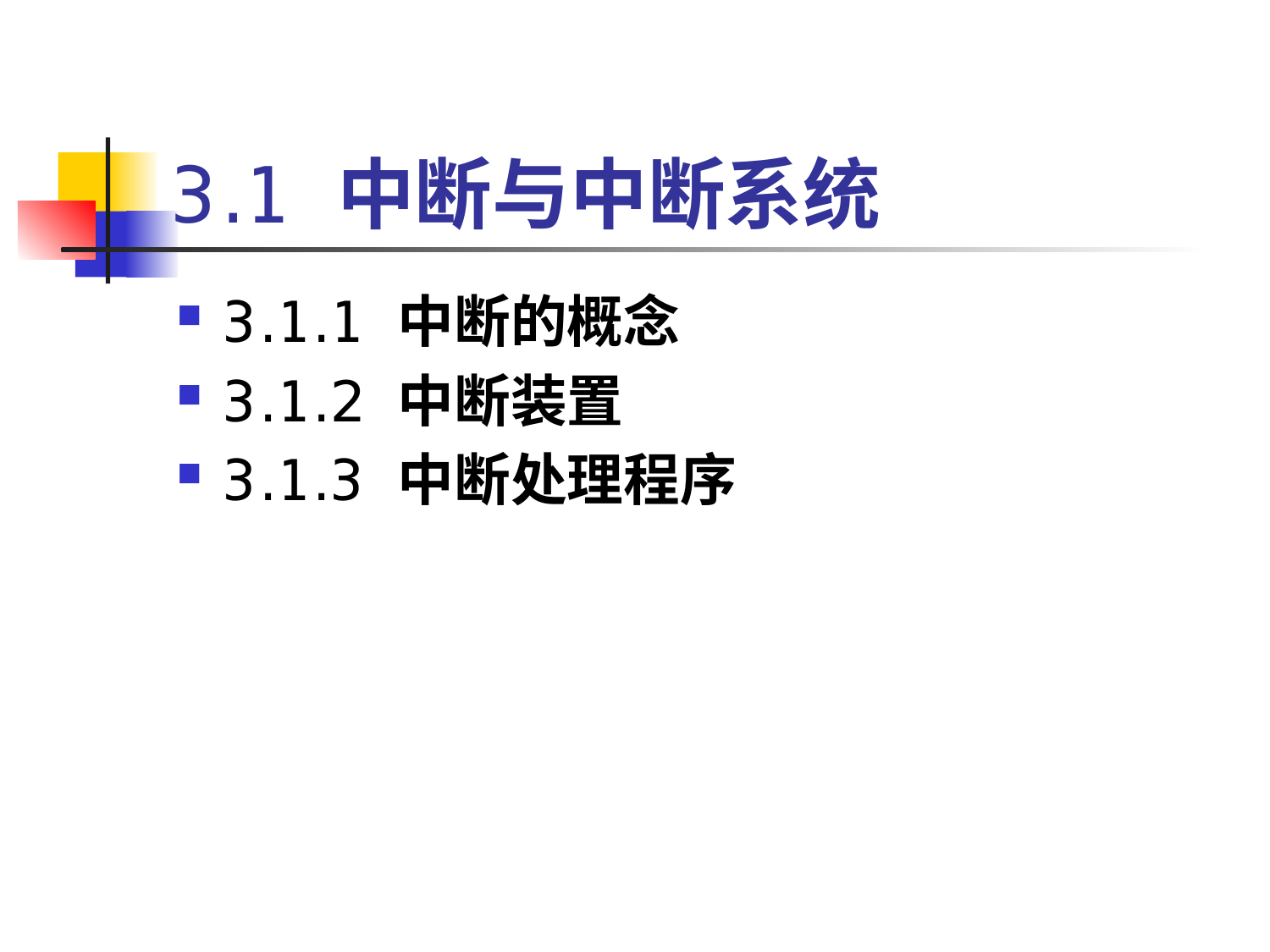

# 3.1 中断与中断系统
3.1.1 中断的概念
3.1.2 中断装置
3.1.3 中断处理程序